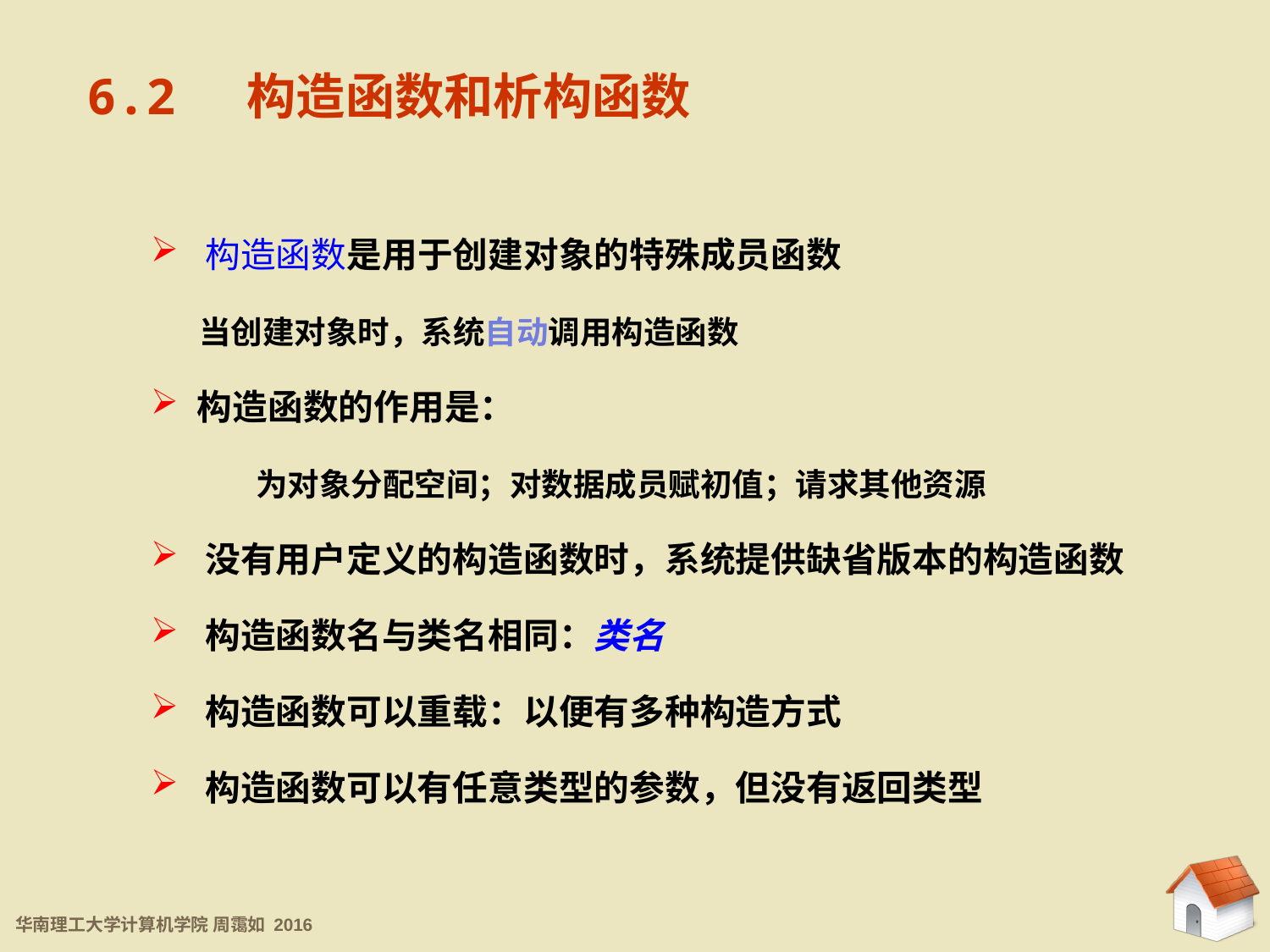

6.2  构造函数和析构函数
6.2  构造函数和析构函数
  构造函数是用于创建对象的特殊成员函数
     当创建对象时，系统自动调用构造函数
 构造函数的作用是：
            为对象分配空间；对数据成员赋初值；请求其他资源
  没有用户定义的构造函数时，系统提供缺省版本的构造函数
  构造函数名与类名相同：类名
  构造函数可以重载：以便有多种构造方式
  构造函数可以有任意类型的参数，但没有返回类型